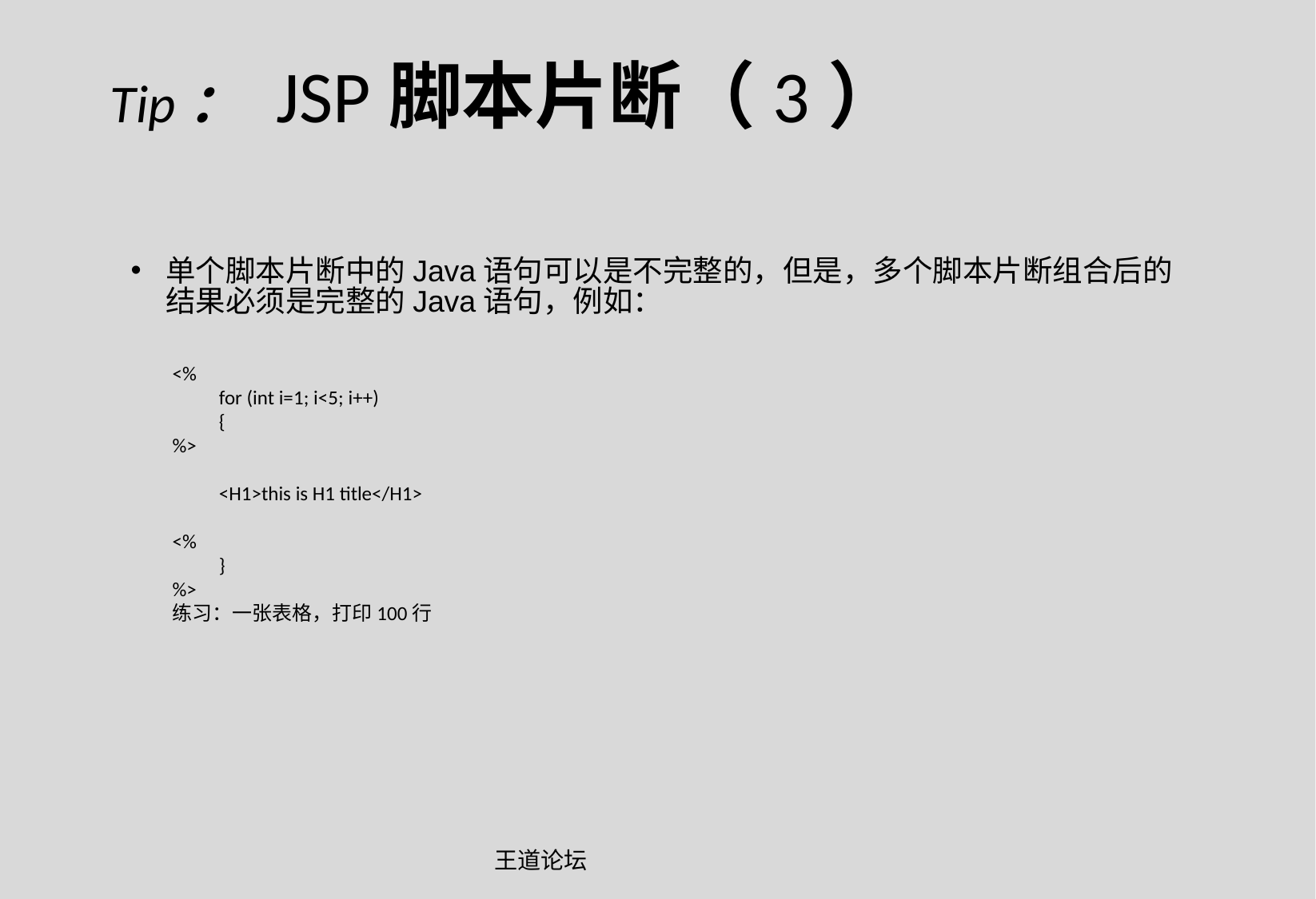

Tip： JSP脚本片断（3）
单个脚本片断中的Java语句可以是不完整的，但是，多个脚本片断组合后的结果必须是完整的Java语句，例如：
<%
	for (int i=1; i<5; i++)
	{
%>

	<H1>this is H1 title</H1>

<%
	}
%>
练习：一张表格，打印100行
王道论坛